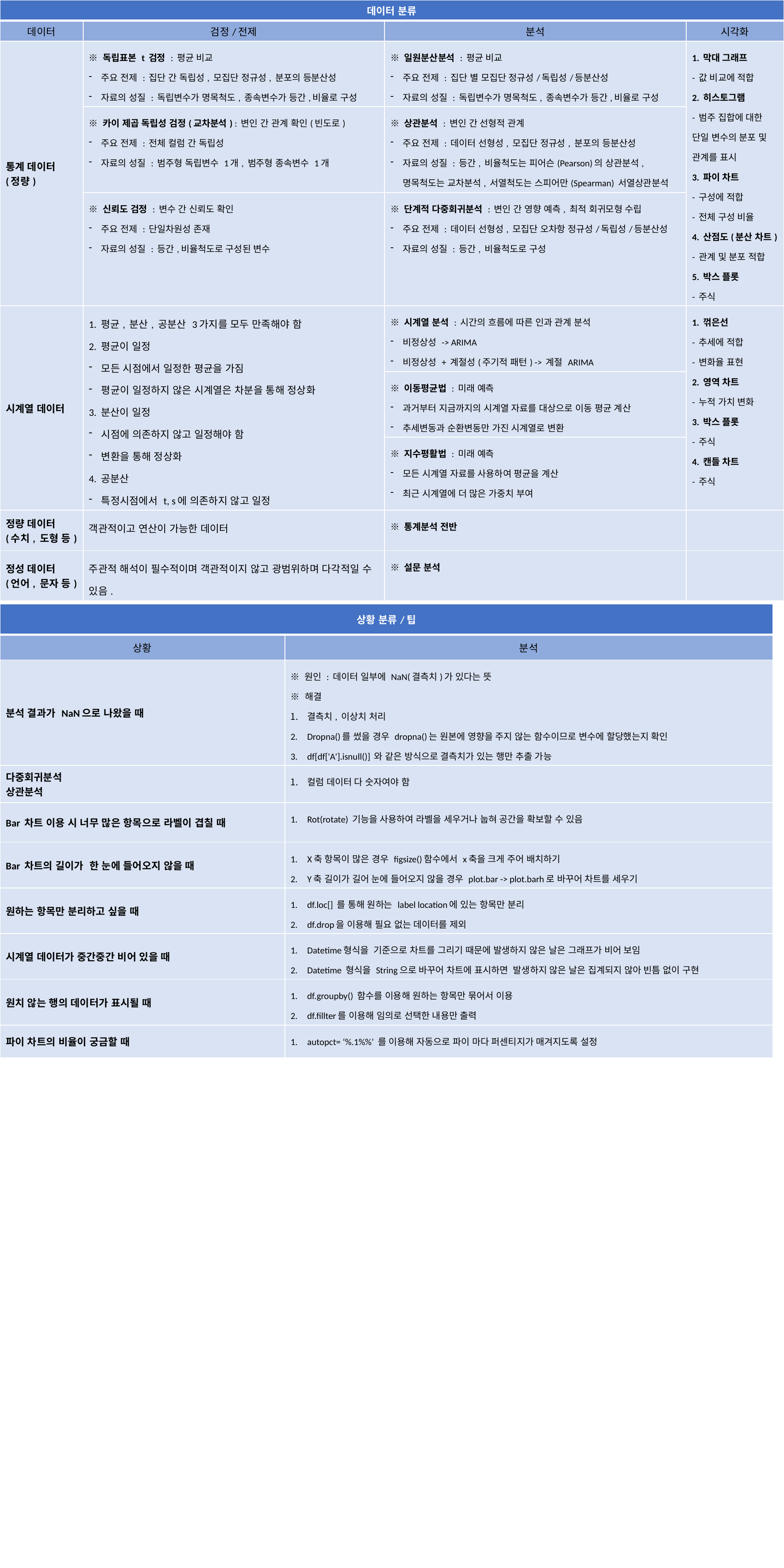

| 데이터 분류 |  |  |  |
| --- | --- | --- | --- |
| 데이터 | 검정/전제 | 분석 | 시각화 |
| 통계 데이터 (정량) | ※ 독립표본 t 검정 : 평균 비교 주요 전제 : 집단 간 독립성, 모집단 정규성, 분포의 등분산성 자료의 성질 : 독립변수가 명목척도, 종속변수가 등간,비율로 구성 | ※ 일원분산분석 : 평균 비교 주요 전제 : 집단 별 모집단 정규성/독립성/등분산성 자료의 성질 : 독립변수가 명목척도, 종속변수가 등간,비율로 구성 | 1. 막대 그래프 - 값 비교에 적합 2. 히스토그램 - 범주 집합에 대한 단일 변수의 분포 및 관계를 표시 3. 파이 차트 - 구성에 적합 - 전체 구성 비율 4. 산점도(분산 차트) - 관계 및 분포 적합 5. 박스 플롯 - 주식 |
|  | ※ 카이 제곱 독립성 검정(교차분석) : 변인 간 관계 확인(빈도로) 주요 전제 : 전체 컬럼 간 독립성 자료의 성질 : 범주형 독립변수 1개, 범주형 종속변수 1개 | ※ 상관분석 : 변인 간 선형적 관계 주요 전제 : 데이터 선형성, 모집단 정규성, 분포의 등분산성 자료의 성질 : 등간, 비율척도는 피어슨(Pearson)의 상관분석, 명목척도는 교차분석, 서열척도는 스피어만(Spearman) 서열상관분석 |  |
|  | ※ 신뢰도 검정 : 변수 간 신뢰도 확인 주요 전제 : 단일차원성 존재 자료의 성질 : 등간,비율척도로 구성된 변수 | ※ 단계적 다중회귀분석 : 변인 간 영향 예측, 최적 회귀모형 수립 주요 전제 : 데이터 선형성, 모집단 오차항 정규성/독립성/등분산성 자료의 성질 : 등간, 비율척도로 구성 |  |
| 시계열 데이터 | 1. 평균, 분산, 공분산 3가지를 모두 만족해야 함 2. 평균이 일정 모든 시점에서 일정한 평균을 가짐 평균이 일정하지 않은 시계열은 차분을 통해 정상화 3. 분산이 일정 시점에 의존하지 않고 일정해야 함 변환을 통해 정상화 4. 공분산 특정시점에서 t, s에 의존하지 않고 일정 | ※ 시계열 분석 : 시간의 흐름에 따른 인과 관계 분석 비정상성 -> ARIMA 비정상성 + 계절성(주기적 패턴) -> 계절 ARIMA | 1. 꺾은선 - 추세에 적합 - 변화율 표현 2. 영역 차트 - 누적 가치 변화 3. 박스 플롯 - 주식 4. 캔들 차트 - 주식 |
|  |  | ※ 이동평균법 : 미래 예측 과거부터 지금까지의 시계열 자료를 대상으로 이동 평균 계산 추세변동과 순환변동만 가진 시계열로 변환 |  |
|  |  | ※ 지수평활법 : 미래 예측 모든 시계열 자료를 사용하여 평균을 계산 최근 시계열에 더 많은 가중치 부여 |  |
| 정량 데이터 (수치, 도형 등) | 객관적이고 연산이 가능한 데이터 | ※ 통계분석 전반 |  |
| 정성 데이터 (언어, 문자 등) | 주관적 해석이 필수적이며 객관적이지 않고 광범위하며 다각적일 수 있음. | ※ 설문 분석 |  |
| 상황 분류/팁 |  |
| --- | --- |
| 상황 | 분석 |
| 분석 결과가 NaN으로 나왔을 때 | ※ 원인 : 데이터 일부에 NaN(결측치)가 있다는 뜻 ※ 해결 결측치, 이상치 처리 Dropna()를 썼을 경우 dropna()는 원본에 영향을 주지 않는 함수이므로 변수에 할당했는지 확인 df[df['A'].isnull()] 와 같은 방식으로 결측치가 있는 행만 추출 가능 |
| 다중회귀분석 상관분석 | 컬럼 데이터 다 숫자여야 함 |
| Bar 차트 이용 시 너무 많은 항목으로 라벨이 겹칠 때 | Rot(rotate) 기능을 사용하여 라벨을 세우거나 눕혀 공간을 확보할 수 있음 |
| Bar 차트의 길이가 한 눈에 들어오지 않을 때 | X축 항목이 많은 경우 figsize()함수에서 x축을 크게 주어 배치하기 Y축 길이가 길어 눈에 들어오지 않을 경우 plot.bar -> plot.barh로 바꾸어 차트를 세우기 |
| 원하는 항목만 분리하고 싶을 때 | df.loc[] 를 통해 원하는 label location에 있는 항목만 분리 df.drop을 이용해 필요 없는 데이터를 제외 |
| 시계열 데이터가 중간중간 비어 있을 때 | Datetime형식을 기준으로 차트를 그리기 때문에 발생하지 않은 날은 그래프가 비어 보임 Datetime 형식을 String으로 바꾸어 차트에 표시하면 발생하지 않은 날은 집계되지 않아 빈틈 없이 구현 |
| 원치 않는 행의 데이터가 표시될 때 | df.groupby() 함수를 이용해 원하는 항목만 묶어서 이용 df.fillter를 이용해 임의로 선택한 내용만 출력 |
| 파이 차트의 비율이 궁금할 때 | autopct= ‘%.1%%’ 를 이용해 자동으로 파이 마다 퍼센티지가 매겨지도록 설정 |